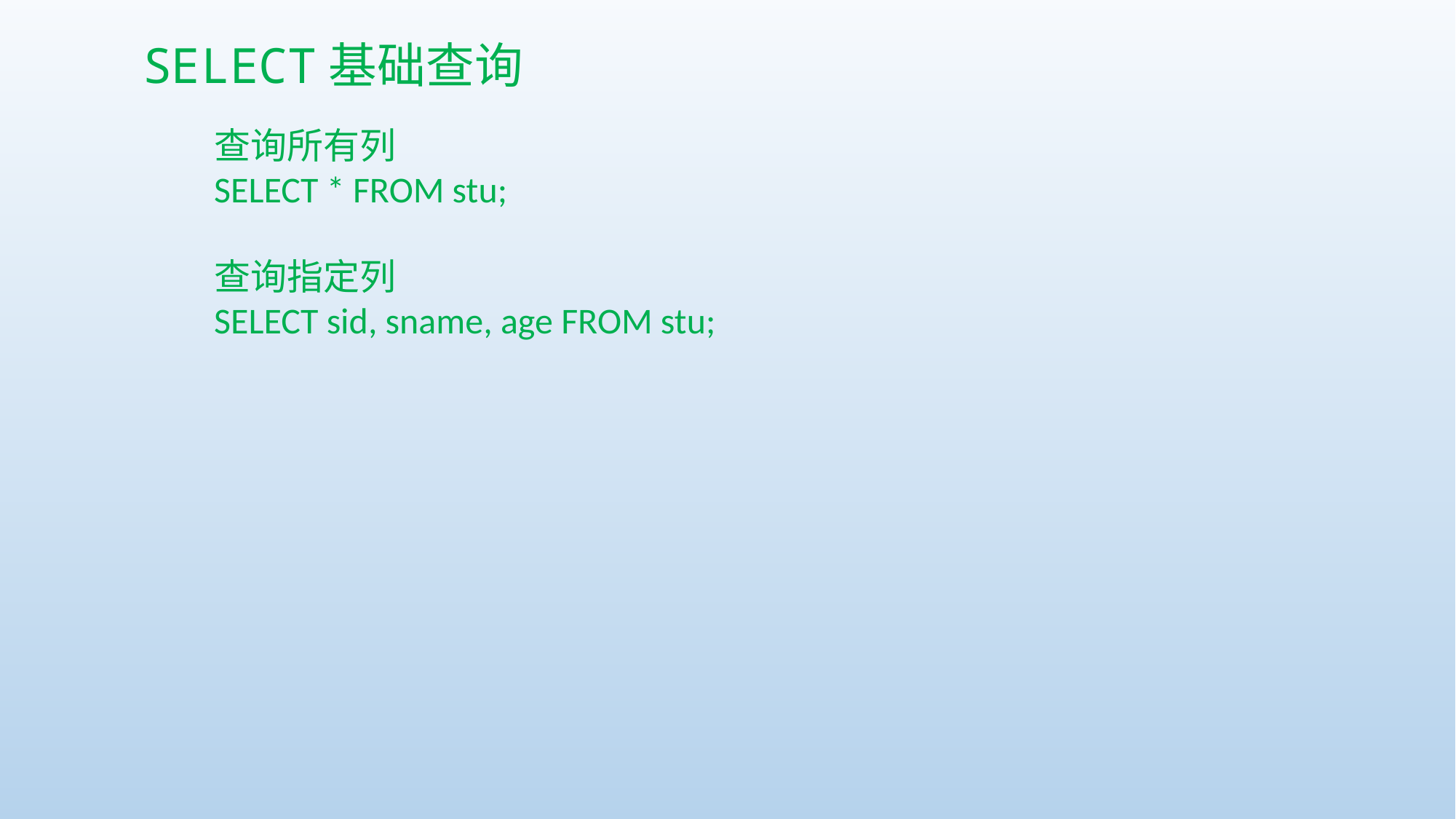

SELECT基础查询
查询所有列
SELECT * FROM stu;

查询指定列
SELECT sid, sname, age FROM stu;